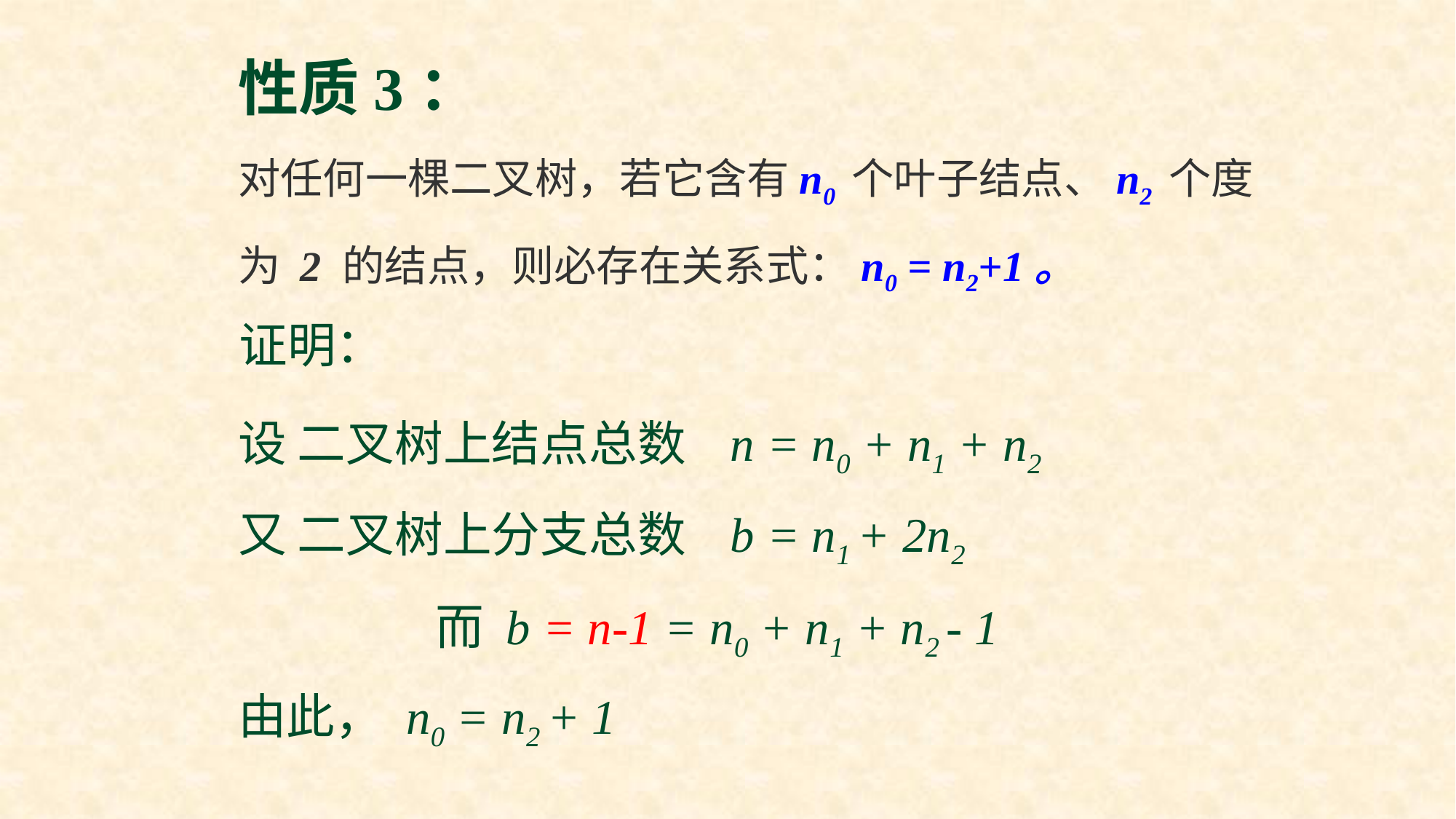

性质3：
对任何一棵二叉树，若它含有n0 个叶子结点、n2 个度为 2 的结点，则必存在关系式：n0 = n2+1。
证明：
设 二叉树上结点总数   n = n0 + n1 + n2
又 二叉树上分支总数   b = n1 + 2n2
                 而 b = n-1 = n0 + n1 + n2 - 1
由此， n0 = n2 + 1